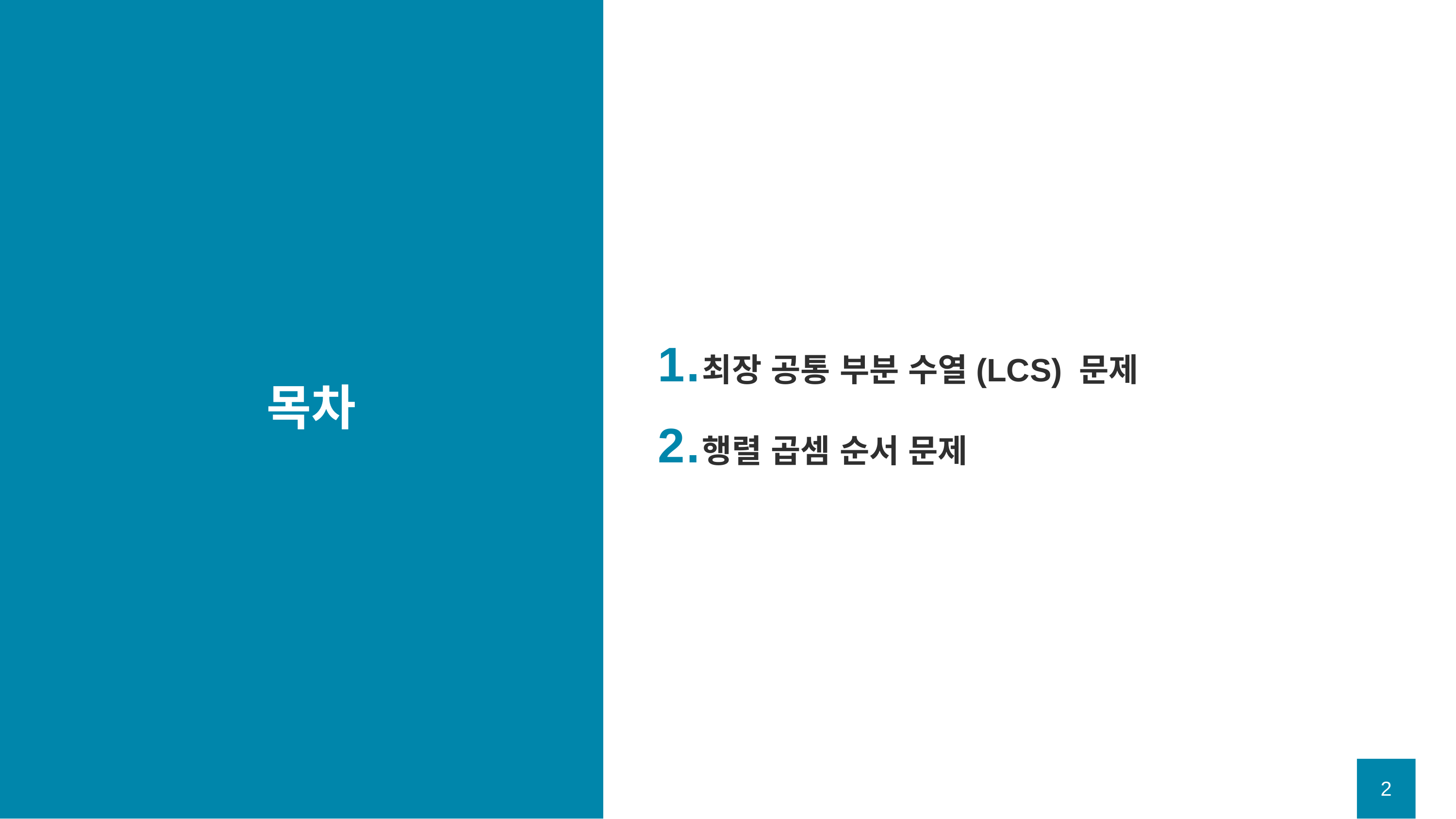

최장 공통 부분 수열(LCS) 문제
행렬 곱셈 순서 문제
# 목차
2